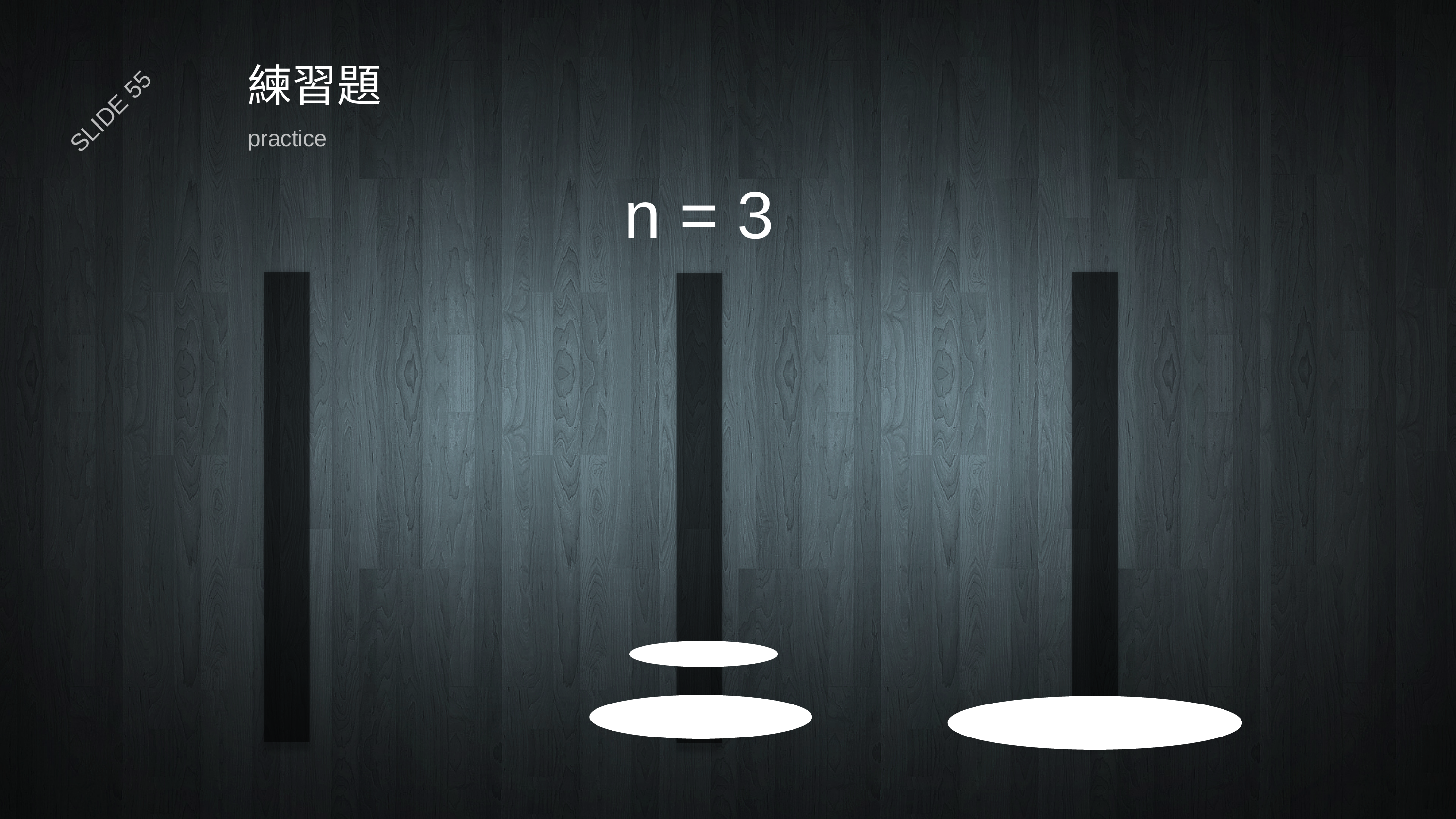

# 練習題
SLIDE 55
practice

n = 3